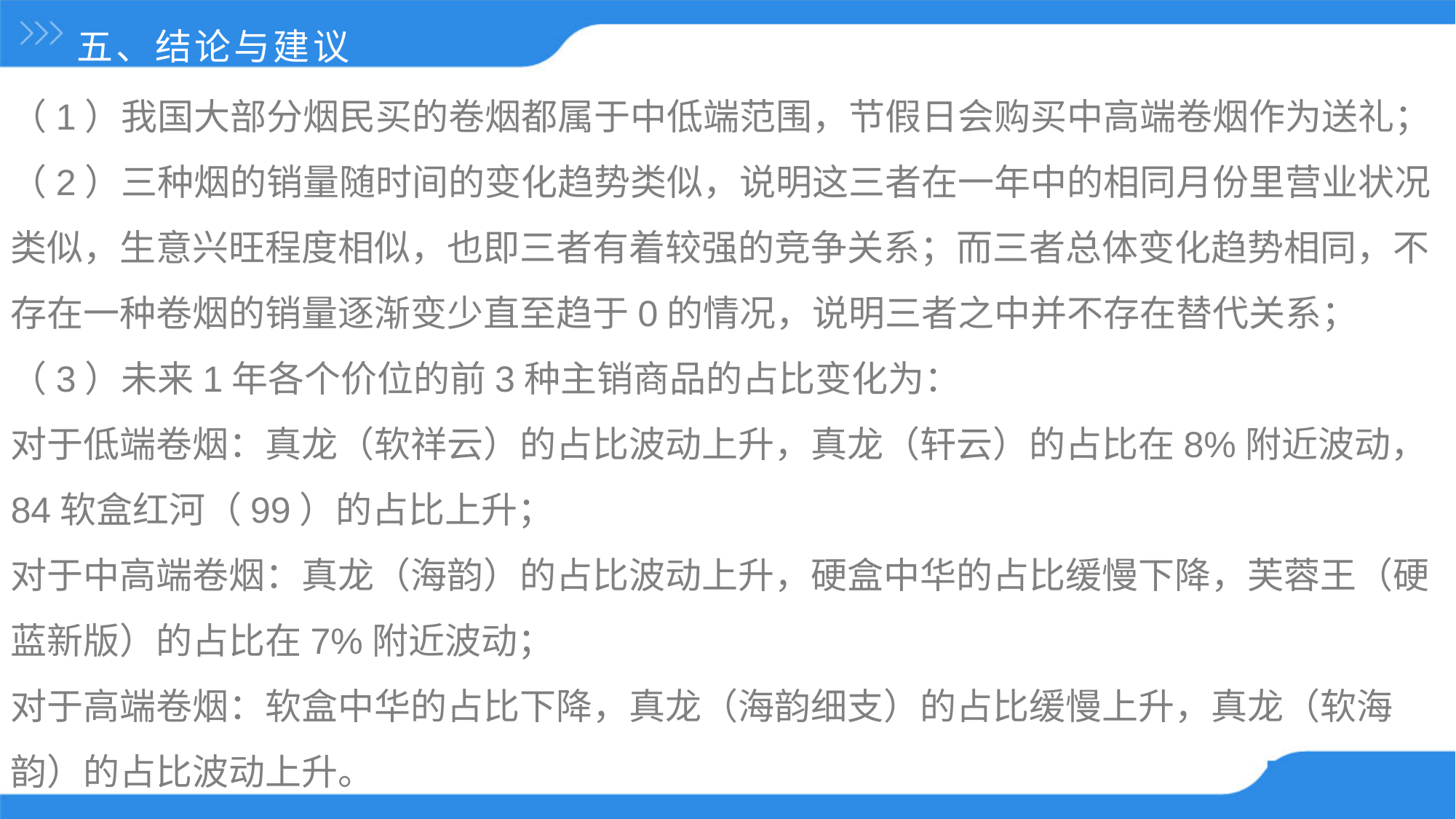

五、结论与建议
（1）我国大部分烟民买的卷烟都属于中低端范围，节假日会购买中高端卷烟作为送礼；
（2）三种烟的销量随时间的变化趋势类似，说明这三者在一年中的相同月份里营业状况类似，生意兴旺程度相似，也即三者有着较强的竞争关系；而三者总体变化趋势相同，不存在一种卷烟的销量逐渐变少直至趋于0的情况，说明三者之中并不存在替代关系；
（3）未来1年各个价位的前3种主销商品的占比变化为：
对于低端卷烟：真龙（软祥云）的占比波动上升，真龙（轩云）的占比在8%附近波动，84软盒红河（99）的占比上升；
对于中高端卷烟：真龙（海韵）的占比波动上升，硬盒中华的占比缓慢下降，芙蓉王（硬蓝新版）的占比在7%附近波动；
对于高端卷烟：软盒中华的占比下降，真龙（海韵细支）的占比缓慢上升，真龙（软海韵）的占比波动上升。